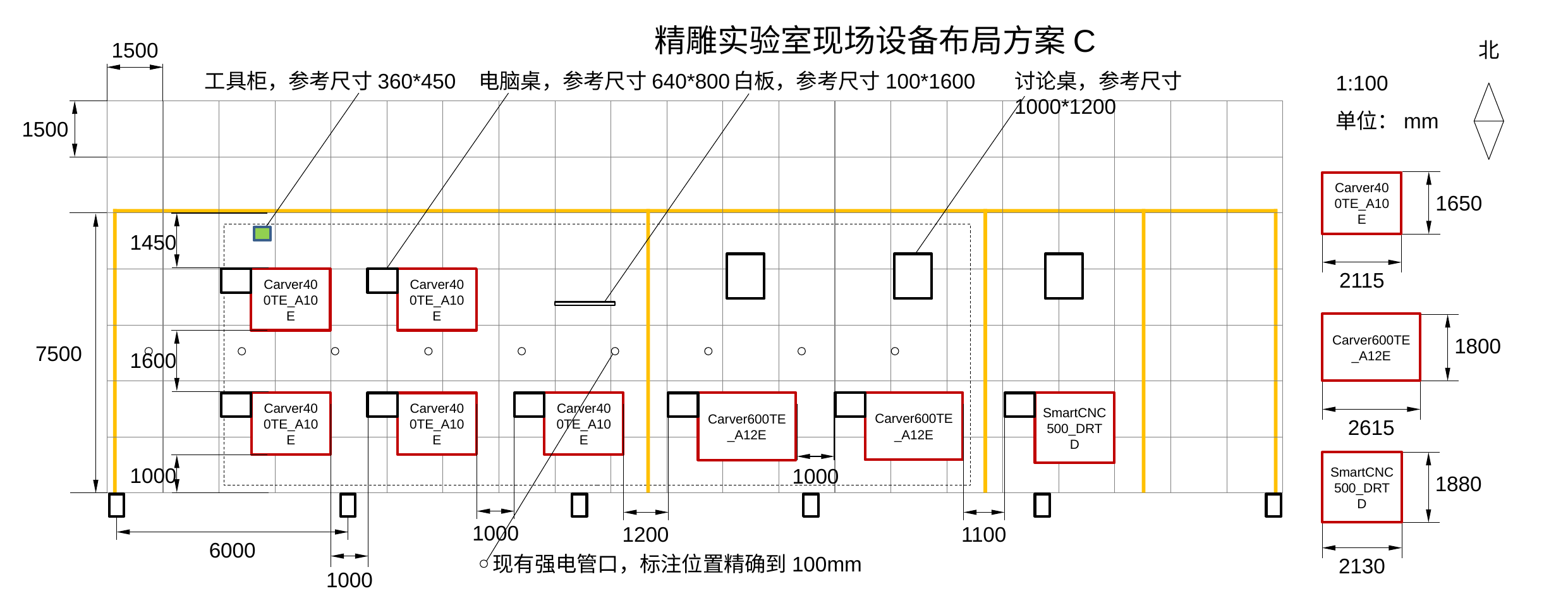

精雕实验室现场设备布局方案C
工具柜，参考尺寸360*450
电脑桌，参考尺寸640*800
白板，参考尺寸100*1600
讨论桌，参考尺寸1000*1200
Carver400TE_A10E
1650
2115

1450

Carver400TE_A10E

Carver400TE_A10E

Carver600TE_A12E
1800
2615
1600
Carver600TE_A12E

Carver400TE_A10E

Carver400TE_A10E

Carver600TE_A12E

SmartCNC500_DRTD
Carver400TE_A10E
1000
1000
1200
1000
1100
SmartCNC500_DRTD
1880
2130
1000
现有强电管口，标注位置精确到100mm